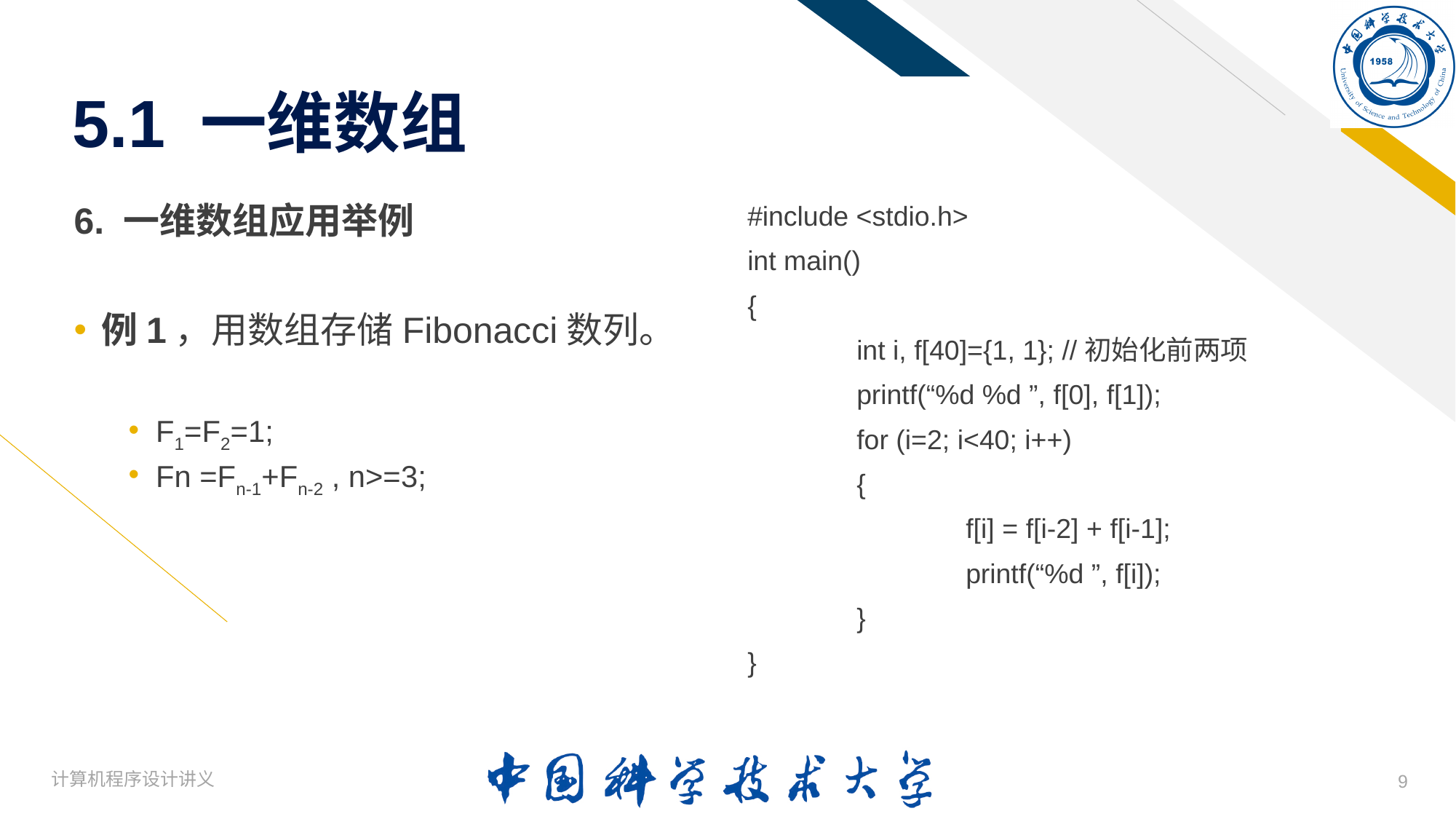

# 5.1 一维数组
6. 一维数组应用举例

例1，用数组存储Fibonacci数列。

F1=F2=1;
Fn =Fn-1+Fn-2 , n>=3;

#include <stdio.h>
int main()
{
	int i, f[40]={1, 1}; //初始化前两项
	printf(“%d %d ”, f[0], f[1]);
	for (i=2; i<40; i++)
	{
		f[i] = f[i-2] + f[i-1];
		printf(“%d ”, f[i]);
     	}
}
计算机程序设计讲义
9